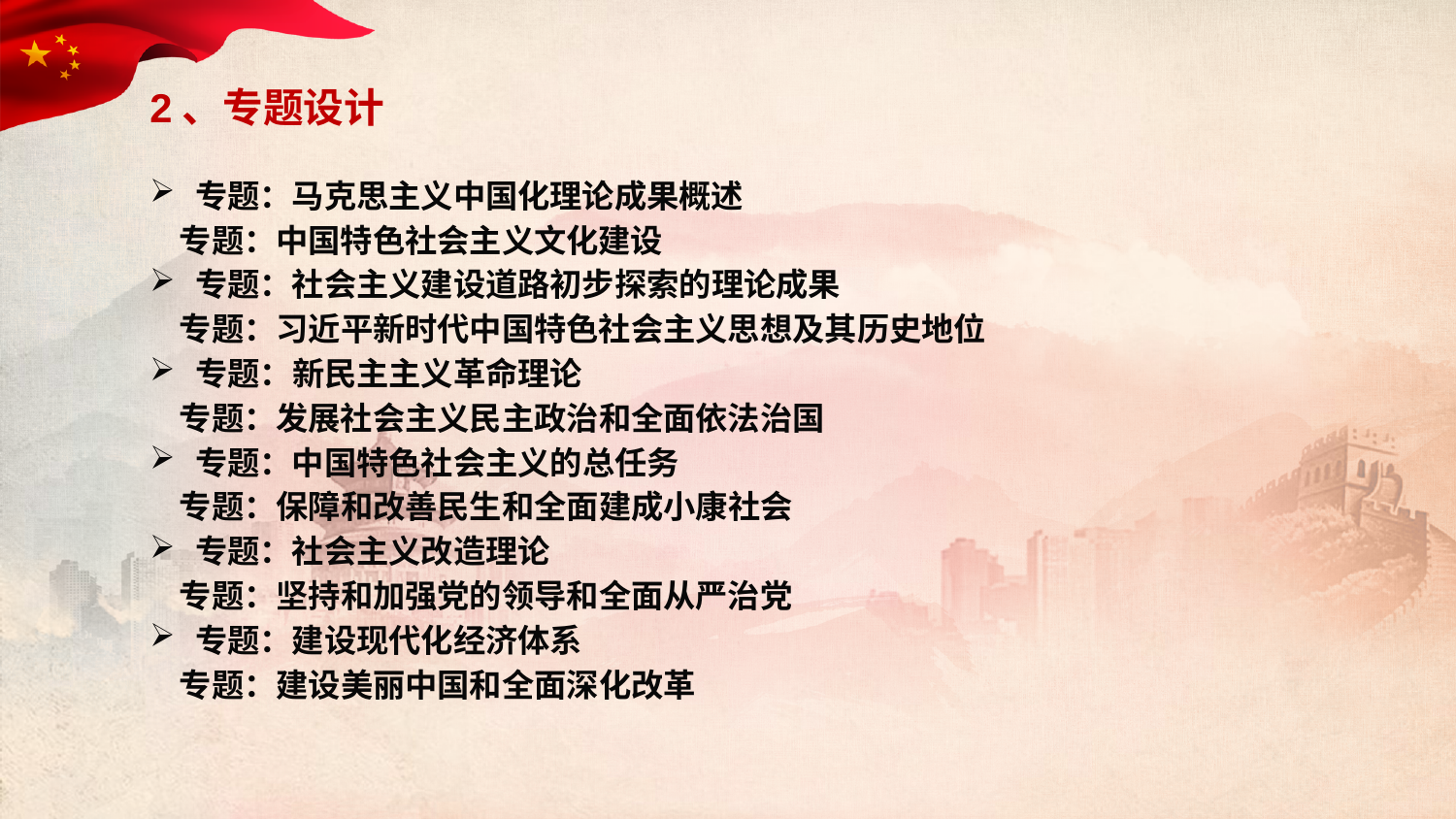

2、专题设计

专题：马克思主义中国化理论成果概述
   专题：中国特色社会主义文化建设
专题：社会主义建设道路初步探索的理论成果
   专题：习近平新时代中国特色社会主义思想及其历史地位
专题：新民主主义革命理论
   专题：发展社会主义民主政治和全面依法治国
专题：中国特色社会主义的总任务
   专题：保障和改善民生和全面建成小康社会
专题：社会主义改造理论
   专题：坚持和加强党的领导和全面从严治党
专题：建设现代化经济体系
   专题：建设美丽中国和全面深化改革